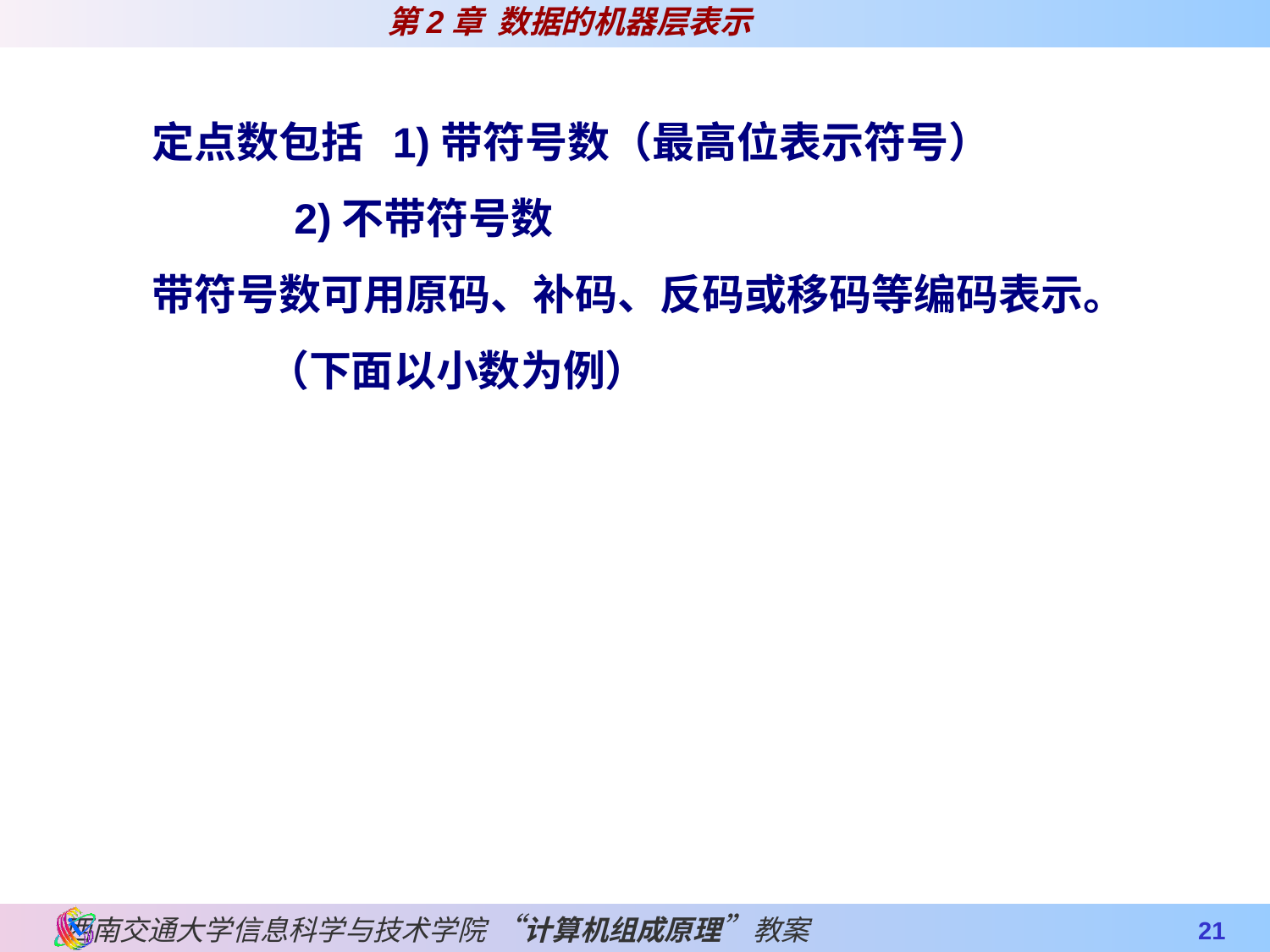

定点数包括  1)带符号数（最高位表示符号）
            2)不带符号数
带符号数可用原码、补码、反码或移码等编码表示。
           （下面以小数为例）